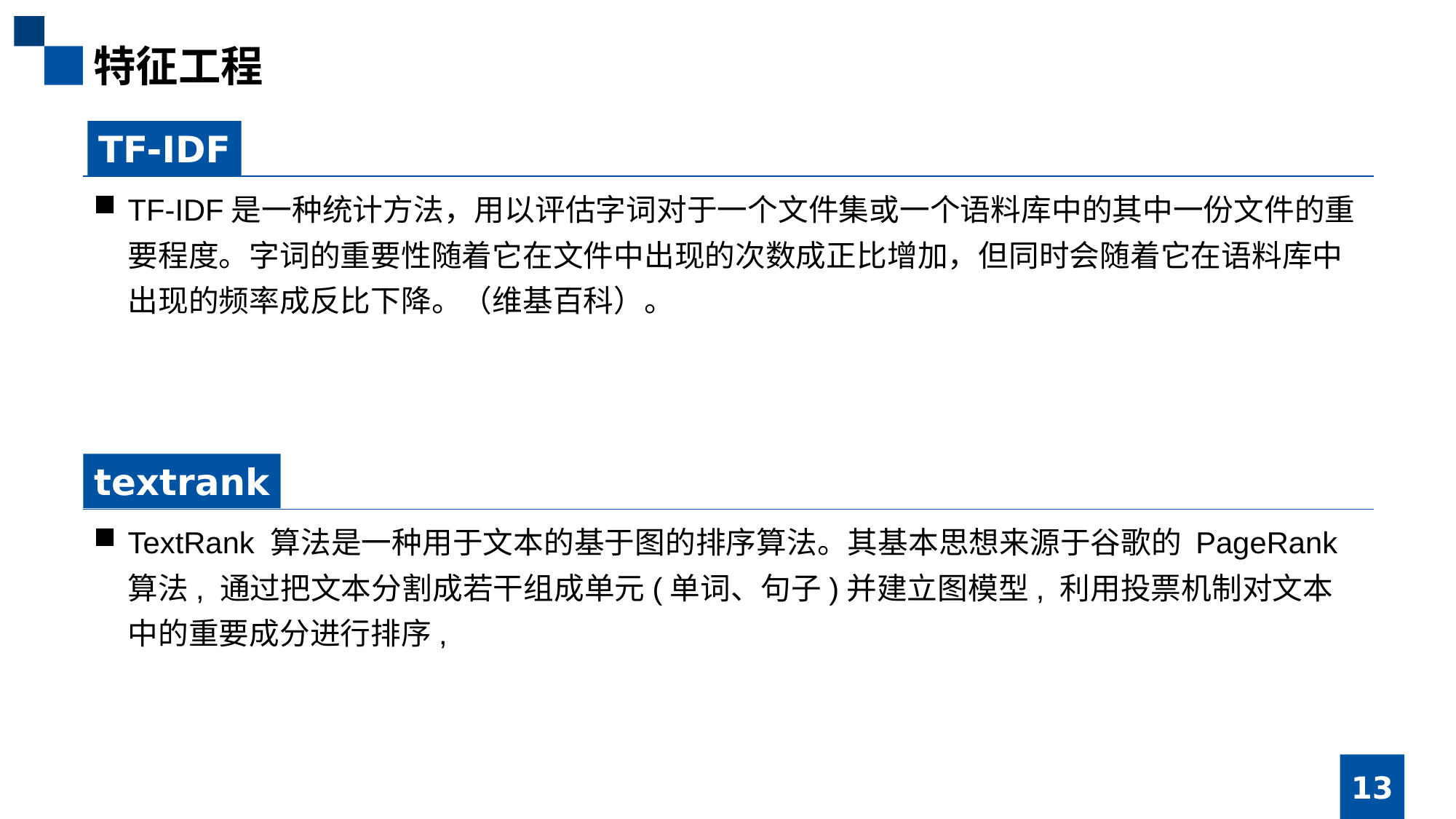

特征工程
TF-IDF
TF-IDF是一种统计方法，用以评估字词对于一个文件集或一个语料库中的其中一份文件的重要程度。字词的重要性随着它在文件中出现的次数成正比增加，但同时会随着它在语料库中出现的频率成反比下降。（维基百科）。
textrank
TextRank 算法是一种用于文本的基于图的排序算法。其基本思想来源于谷歌的 PageRank算法, 通过把文本分割成若干组成单元(单词、句子)并建立图模型, 利用投票机制对文本中的重要成分进行排序,
13